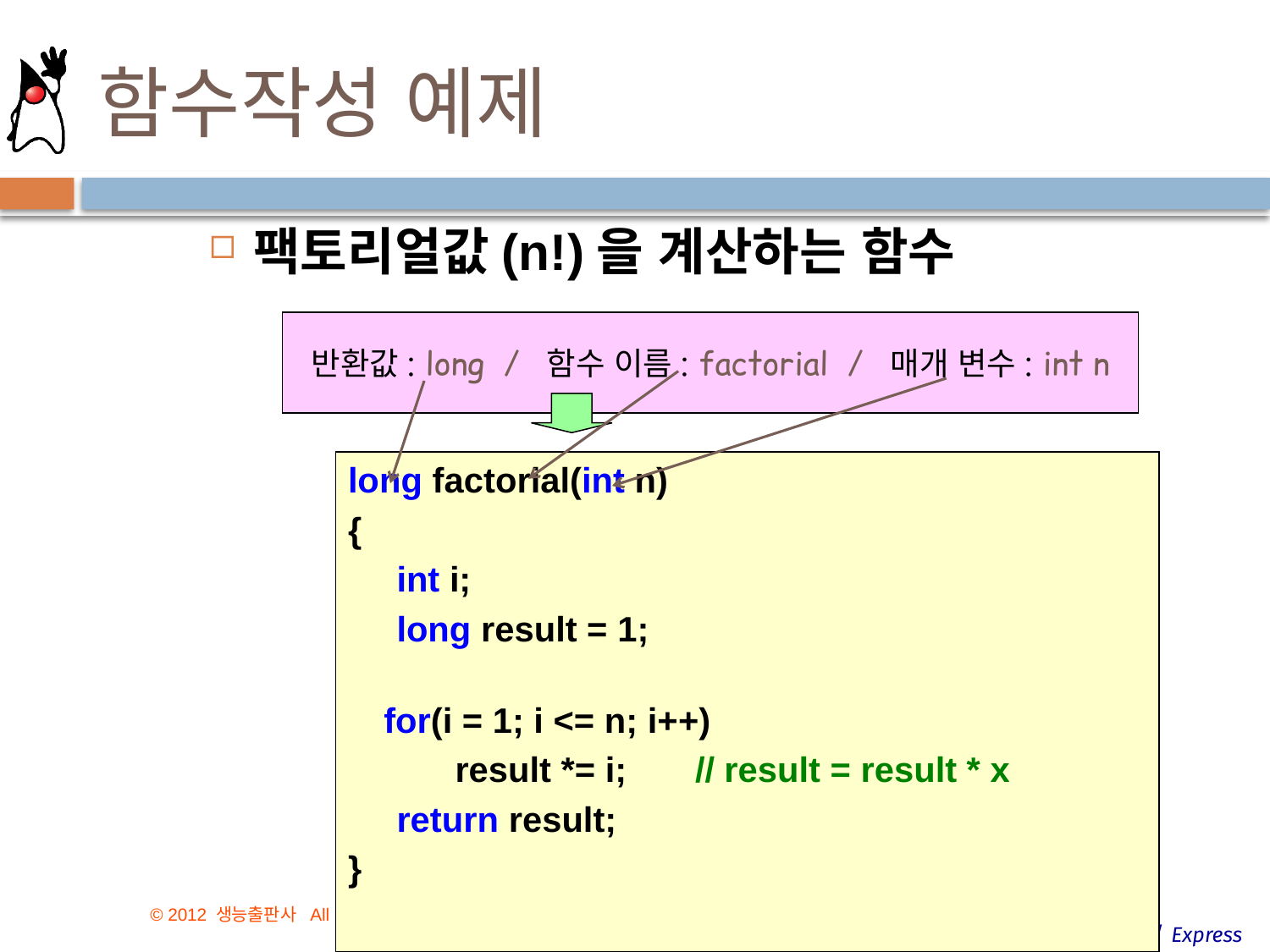

# 함수작성 예제
팩토리얼값(n!)을 계산하는 함수
반환값: long  /  함수 이름: factorial  /  매개 변수: int n

long factorial(int n)
{
     int i;
     long result = 1;
for(i = 1; i <= n; i++)
           result *= i;       // result = result * x
     return result;
}